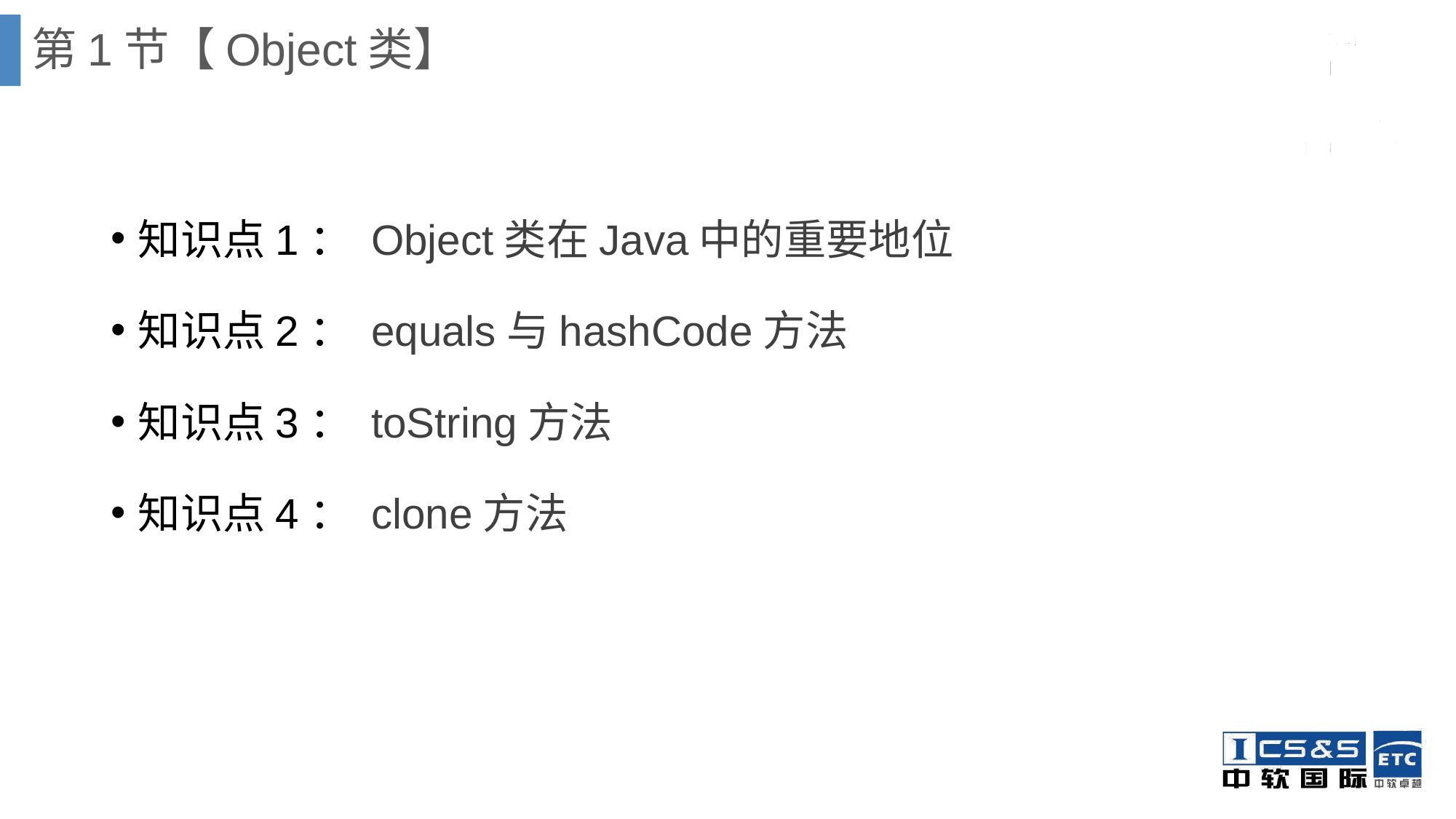

# 第1节【Object类】
知识点1： Object类在Java中的重要地位
知识点2： equals与hashCode方法
知识点3： toString方法
知识点4： clone方法